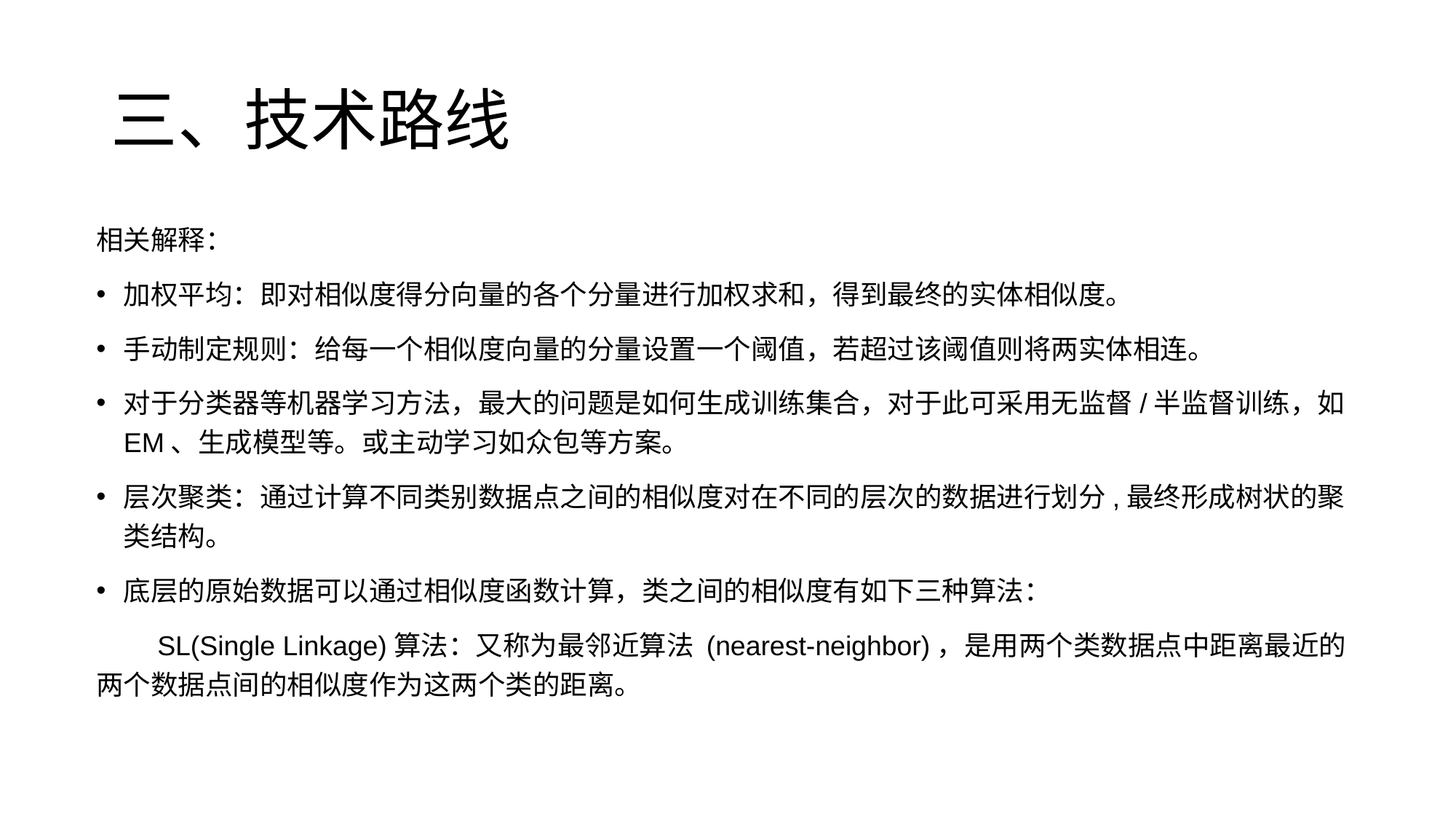

# 三、技术路线
相关解释：
加权平均：即对相似度得分向量的各个分量进行加权求和，得到最终的实体相似度。
手动制定规则：给每一个相似度向量的分量设置一个阈值，若超过该阈值则将两实体相连。
对于分类器等机器学习方法，最大的问题是如何生成训练集合，对于此可采用无监督/半监督训练，如EM、生成模型等。或主动学习如众包等方案。
层次聚类：通过计算不同类别数据点之间的相似度对在不同的层次的数据进行划分,最终形成树状的聚类结构。
底层的原始数据可以通过相似度函数计算，类之间的相似度有如下三种算法：
        SL(Single Linkage)算法：又称为最邻近算法 (nearest-neighbor)，是用两个类数据点中距离最近的两个数据点间的相似度作为这两个类的距离。